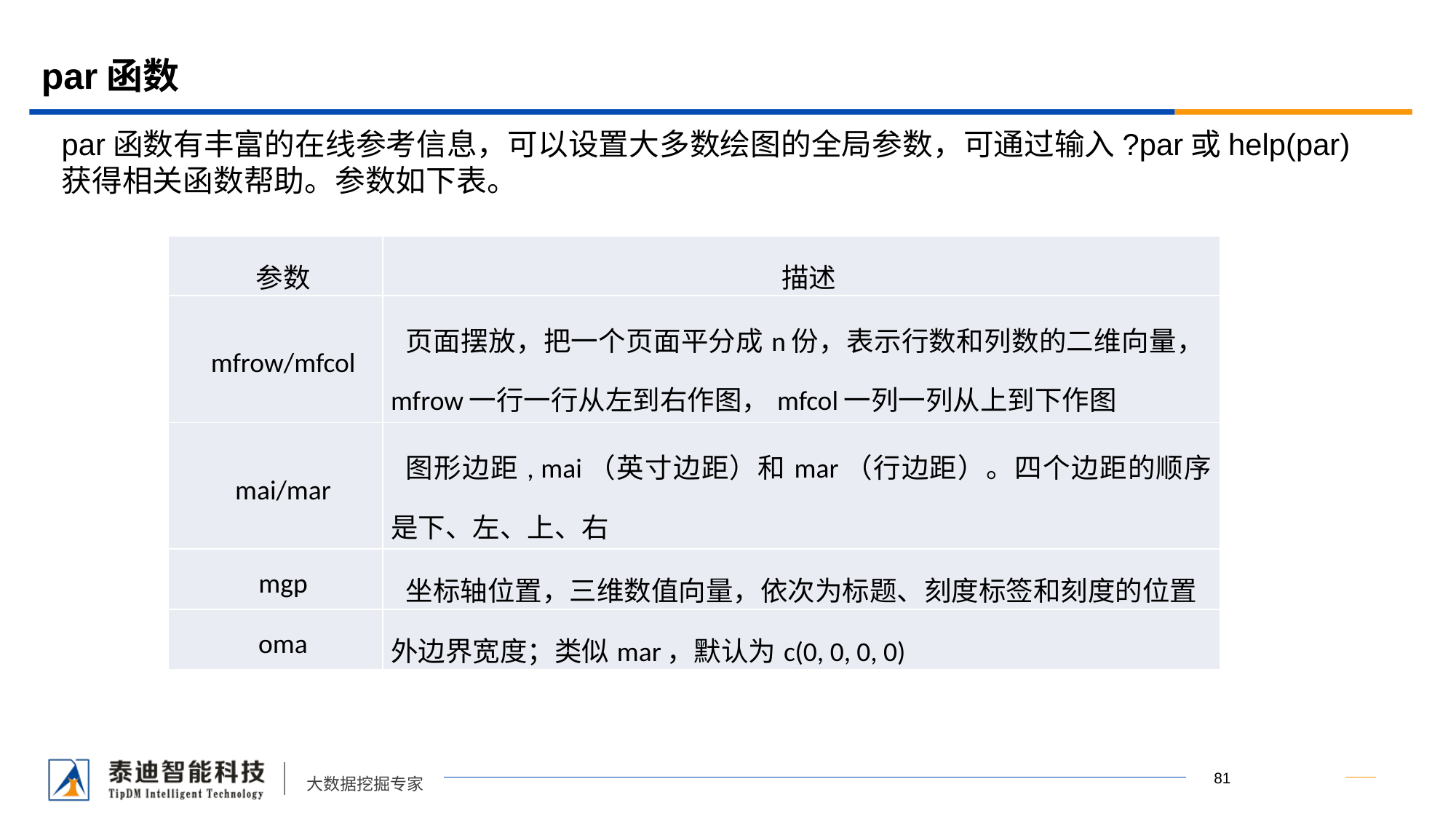

# par函数
par函数有丰富的在线参考信息，可以设置大多数绘图的全局参数，可通过输入?par或help(par)获得相关函数帮助。参数如下表。
| 参数 | 描述 |
| --- | --- |
| mfrow/mfcol | 页面摆放，把一个页面平分成n份，表示行数和列数的二维向量，mfrow一行一行从左到右作图，mfcol一列一列从上到下作图 |
| mai/mar | 图形边距, mai（英寸边距）和mar（行边距）。四个边距的顺序是下、左、上、右 |
| mgp | 坐标轴位置，三维数值向量，依次为标题、刻度标签和刻度的位置 |
| oma | 外边界宽度；类似mar，默认为c(0, 0, 0, 0) |